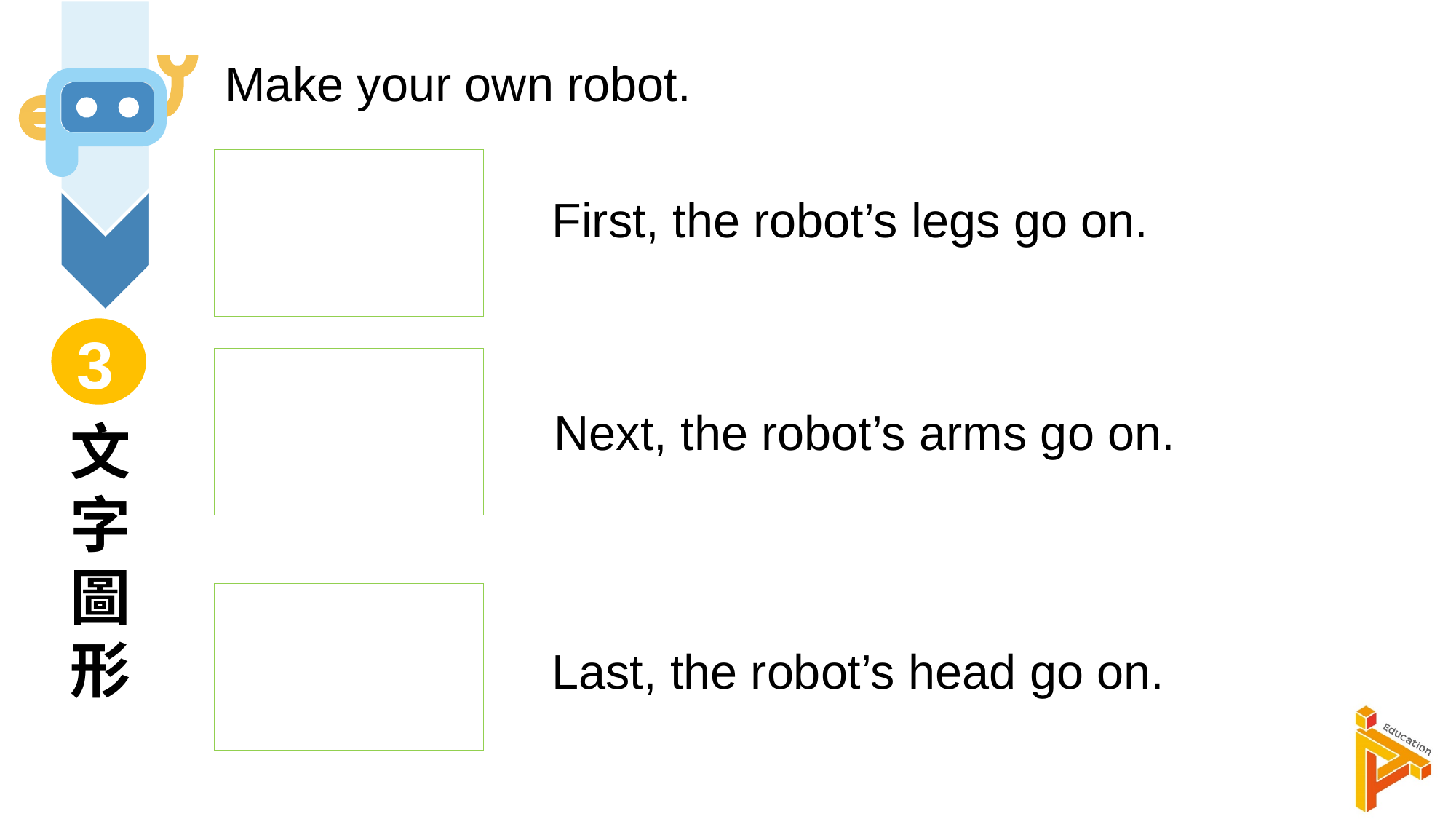

Make your own robot.

First, the robot’s legs go on.
3

Next, the robot’s arms go on.
文
字
圖
形

Last, the robot’s head go on.